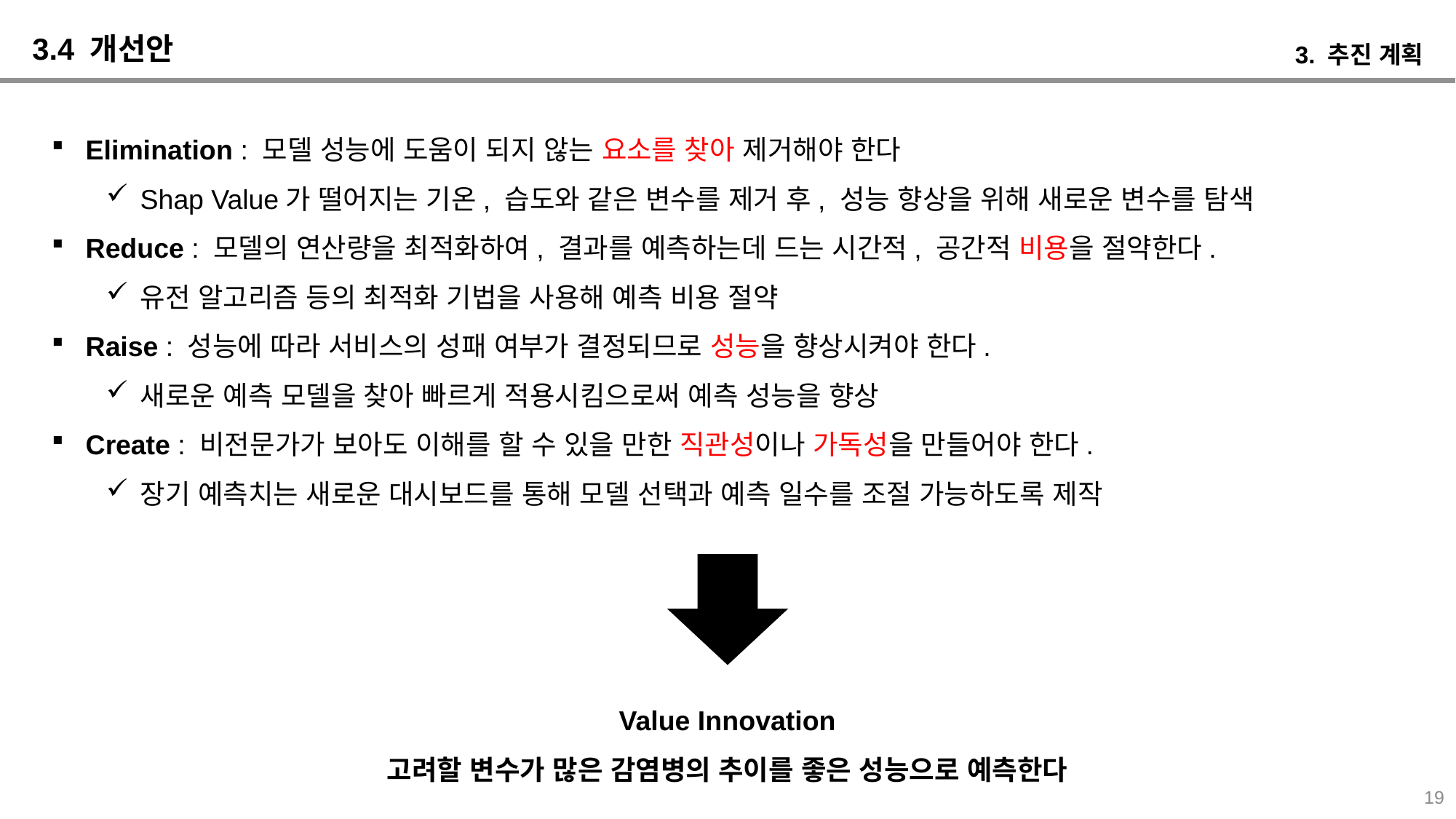

3.4 개선안
3. 추진 계획
Elimination : 모델 성능에 도움이 되지 않는 요소를 찾아 제거해야 한다
Shap Value가 떨어지는 기온, 습도와 같은 변수를 제거 후, 성능 향상을 위해 새로운 변수를 탐색
Reduce : 모델의 연산량을 최적화하여, 결과를 예측하는데 드는 시간적, 공간적 비용을 절약한다.
유전 알고리즘 등의 최적화 기법을 사용해 예측 비용 절약
Raise : 성능에 따라 서비스의 성패 여부가 결정되므로 성능을 향상시켜야 한다.
새로운 예측 모델을 찾아 빠르게 적용시킴으로써 예측 성능을 향상
Create : 비전문가가 보아도 이해를 할 수 있을 만한 직관성이나 가독성을 만들어야 한다.
장기 예측치는 새로운 대시보드를 통해 모델 선택과 예측 일수를 조절 가능하도록 제작

Value Innovation
고려할 변수가 많은 감염병의 추이를 좋은 성능으로 예측한다
19